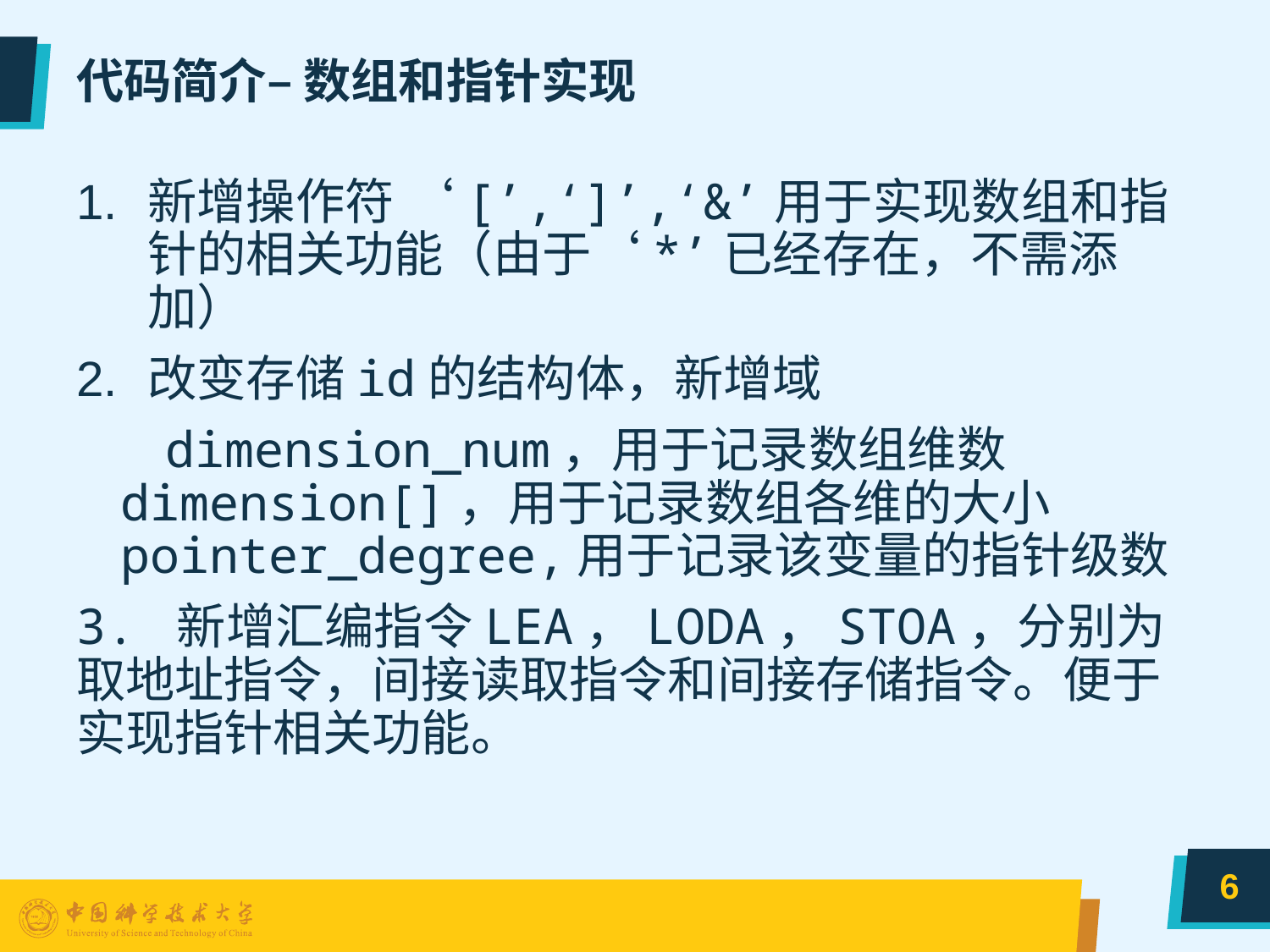

# 代码简介– 数组和指针实现
新增操作符 ‘[’,‘]’,‘&’用于实现数组和指针的相关功能（由于‘*’已经存在，不需添加）
改变存储id的结构体，新增域
   dimension_num，用于记录数组维数
   dimension[]，用于记录数组各维的大小
   pointer_degree,用于记录该变量的指针级数
3. 新增汇编指令LEA，LODA，STOA，分别为取地址指令，间接读取指令和间接存储指令。便于实现指针相关功能。
6